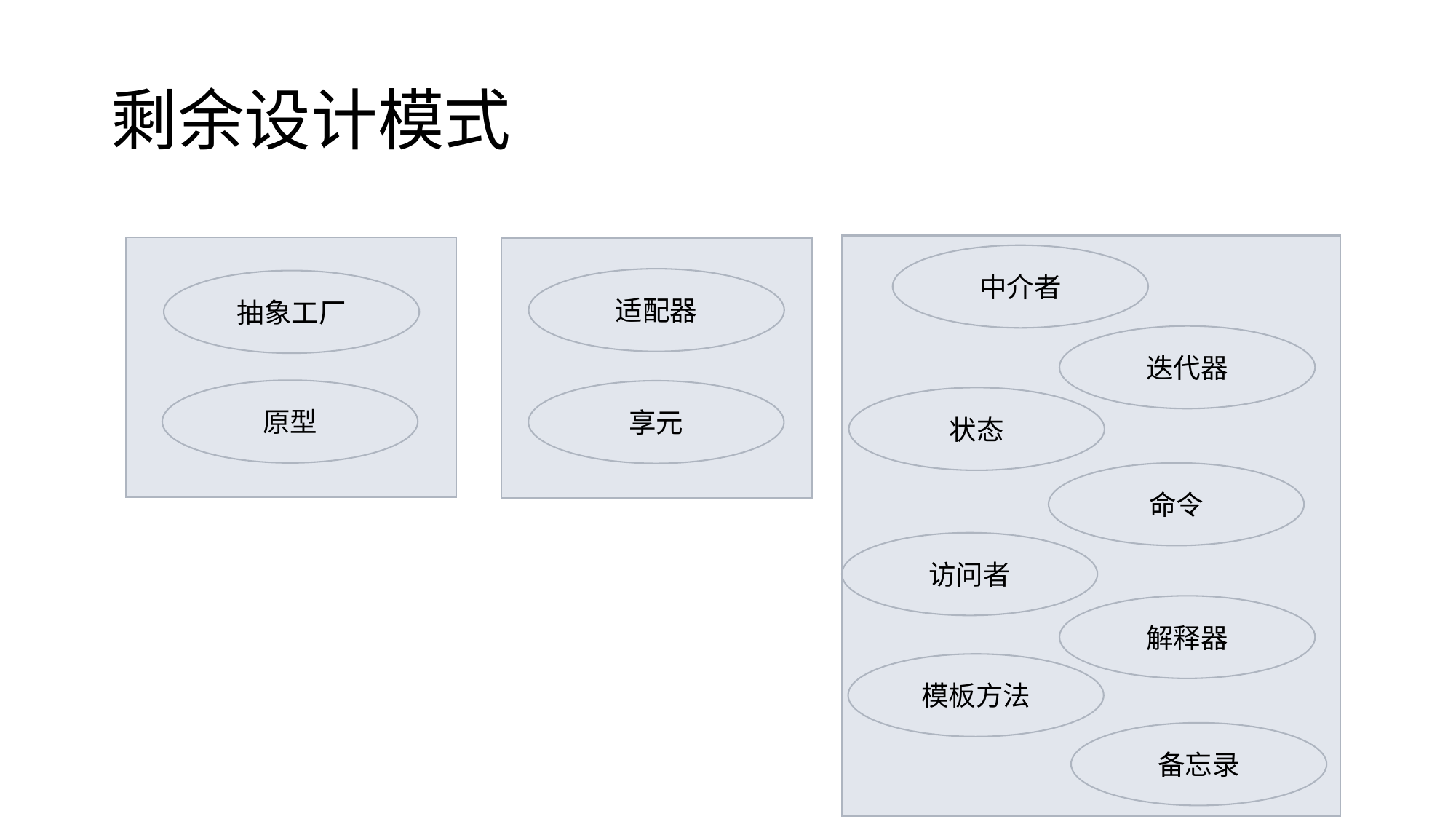

# 剩余设计模式

中介者
适配器
抽象工厂
迭代器

原型
享元
状态
命令
访问者
解释器
模板方法
备忘录